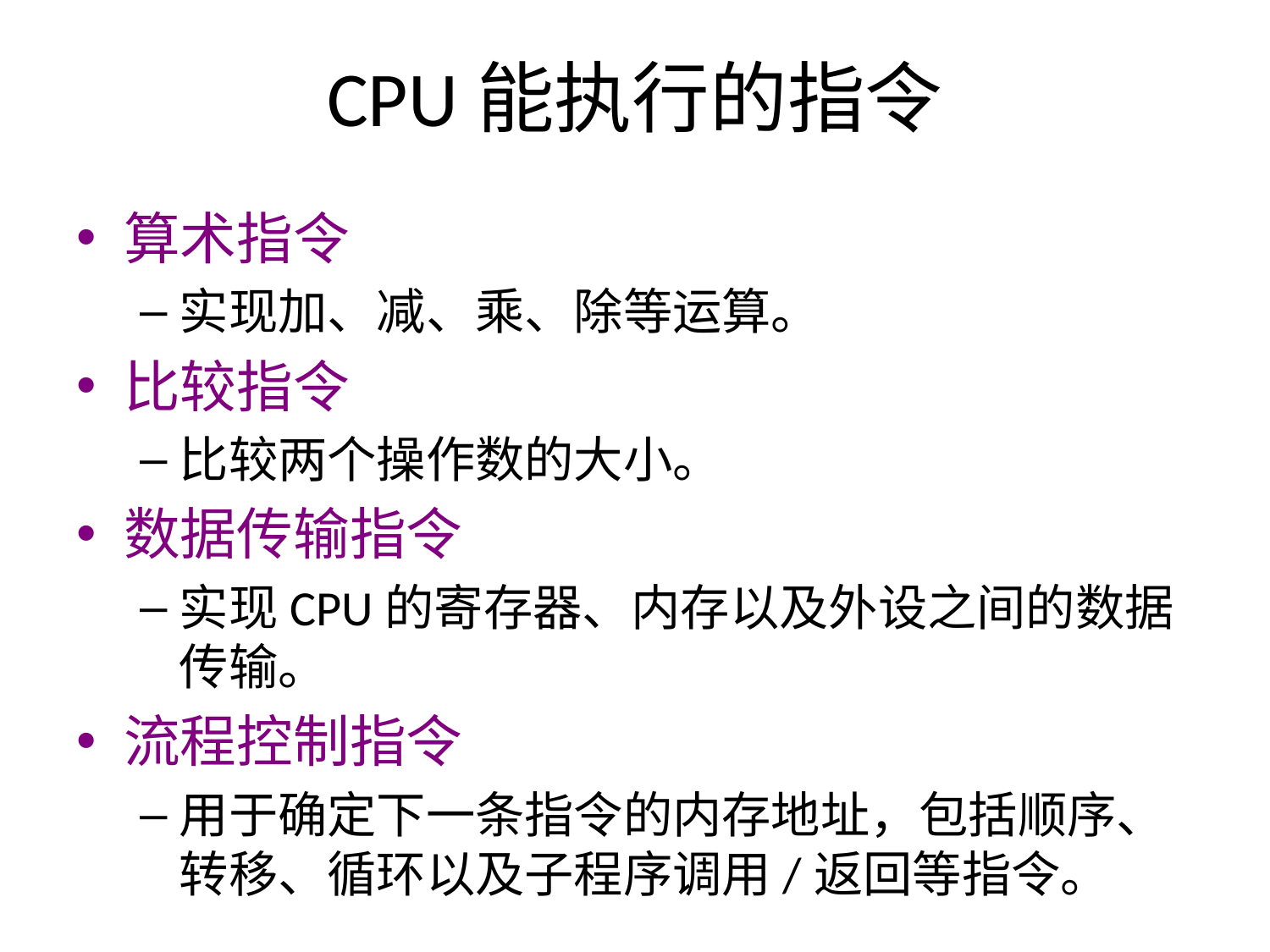

# CPU能执行的指令
算术指令
实现加、减、乘、除等运算。
比较指令
比较两个操作数的大小。
数据传输指令
实现CPU的寄存器、内存以及外设之间的数据传输。
流程控制指令
用于确定下一条指令的内存地址，包括顺序、转移、循环以及子程序调用/返回等指令。